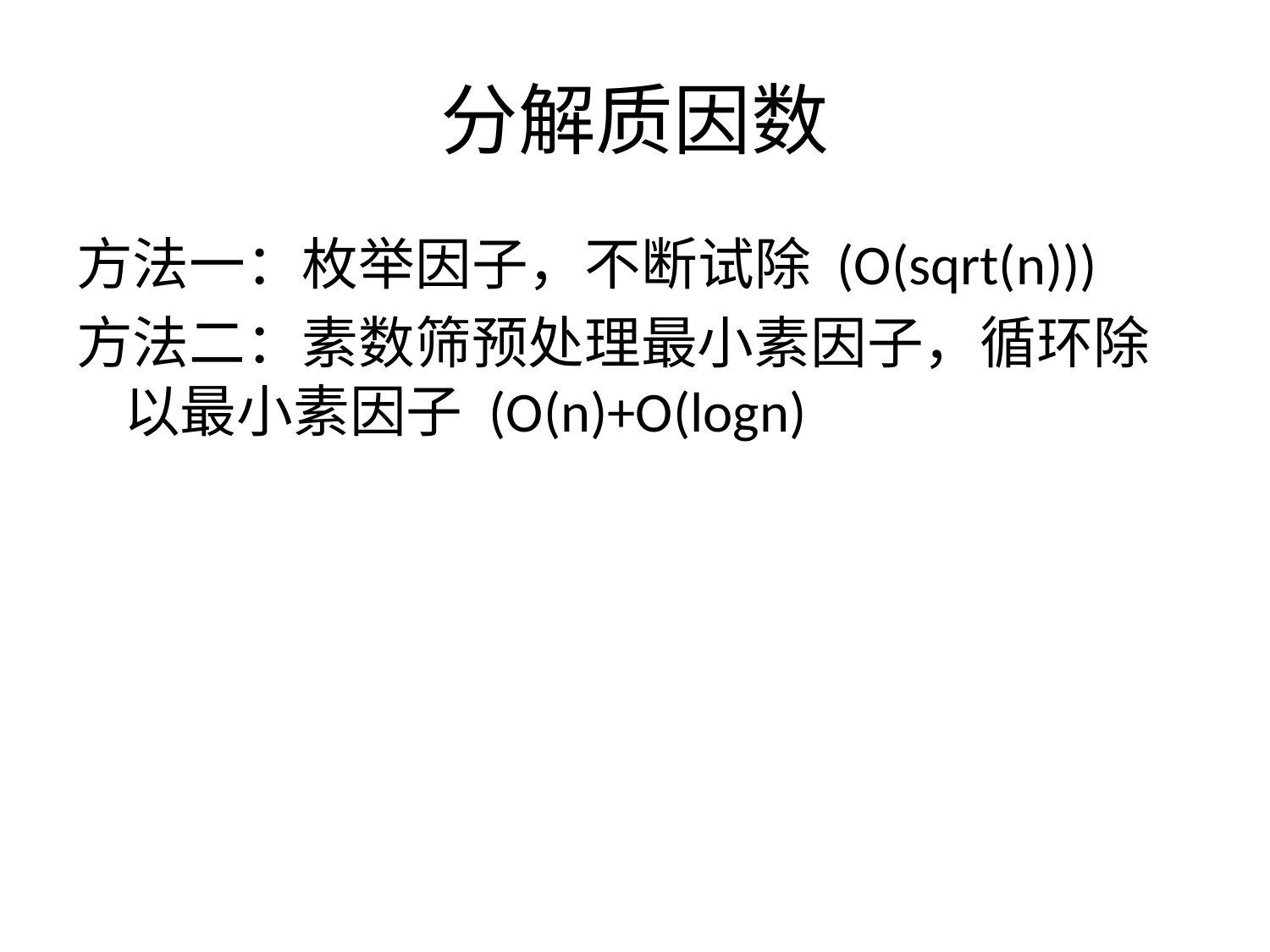

# 分解质因数
方法一：枚举因子，不断试除 (O(sqrt(n)))
方法二：素数筛预处理最小素因子，循环除以最小素因子 (O(n)+O(logn)